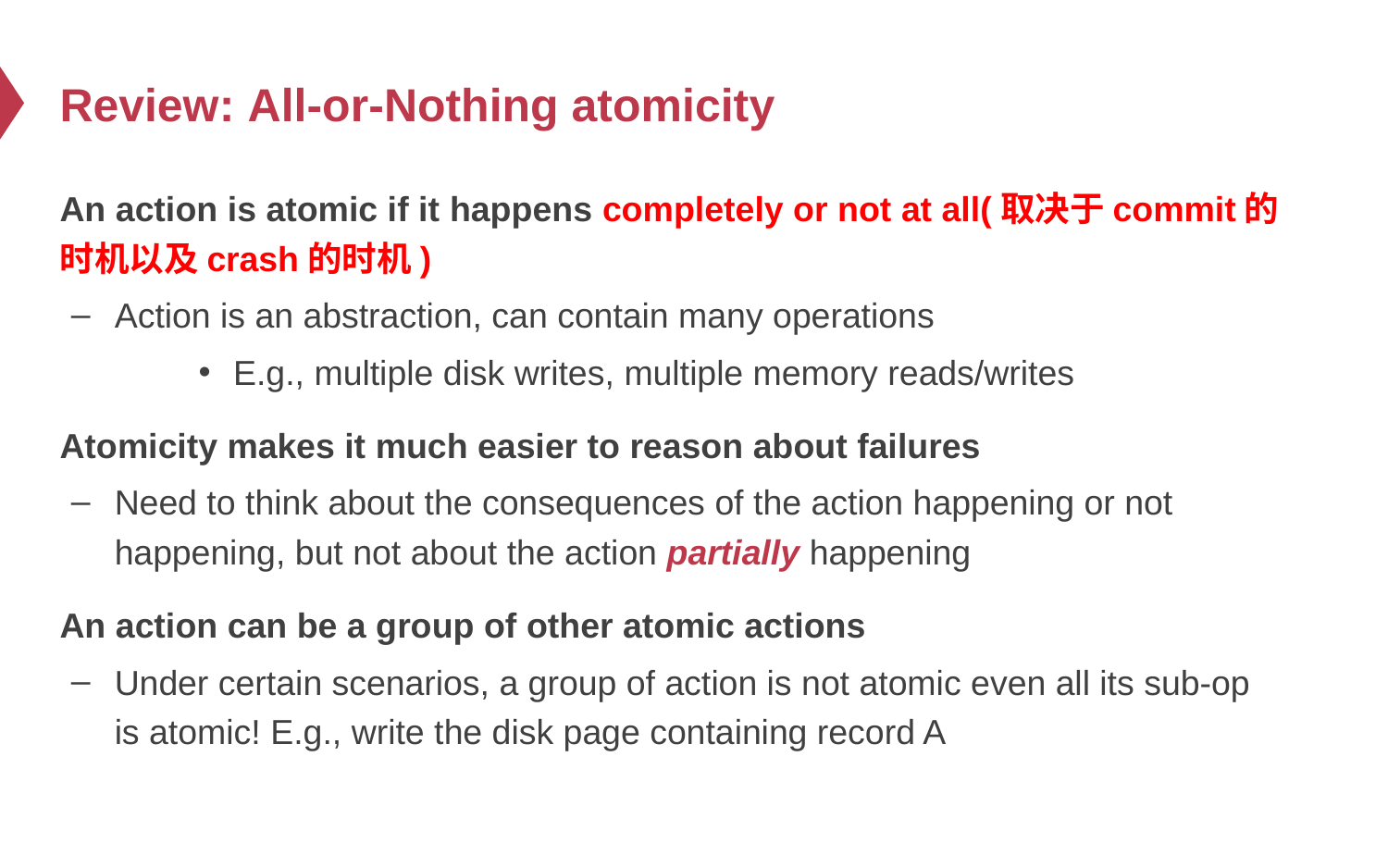

# Review: All-or-Nothing atomicity
An action is atomic if it happens completely or not at all(取决于commit的时机以及crash的时机)
Action is an abstraction, can contain many operations
E.g., multiple disk writes, multiple memory reads/writes
Atomicity makes it much easier to reason about failures
Need to think about the consequences of the action happening or not happening, but not about the action partially happening
An action can be a group of other atomic actions
Under certain scenarios, a group of action is not atomic even all its sub-op is atomic! E.g., write the disk page containing record A

3